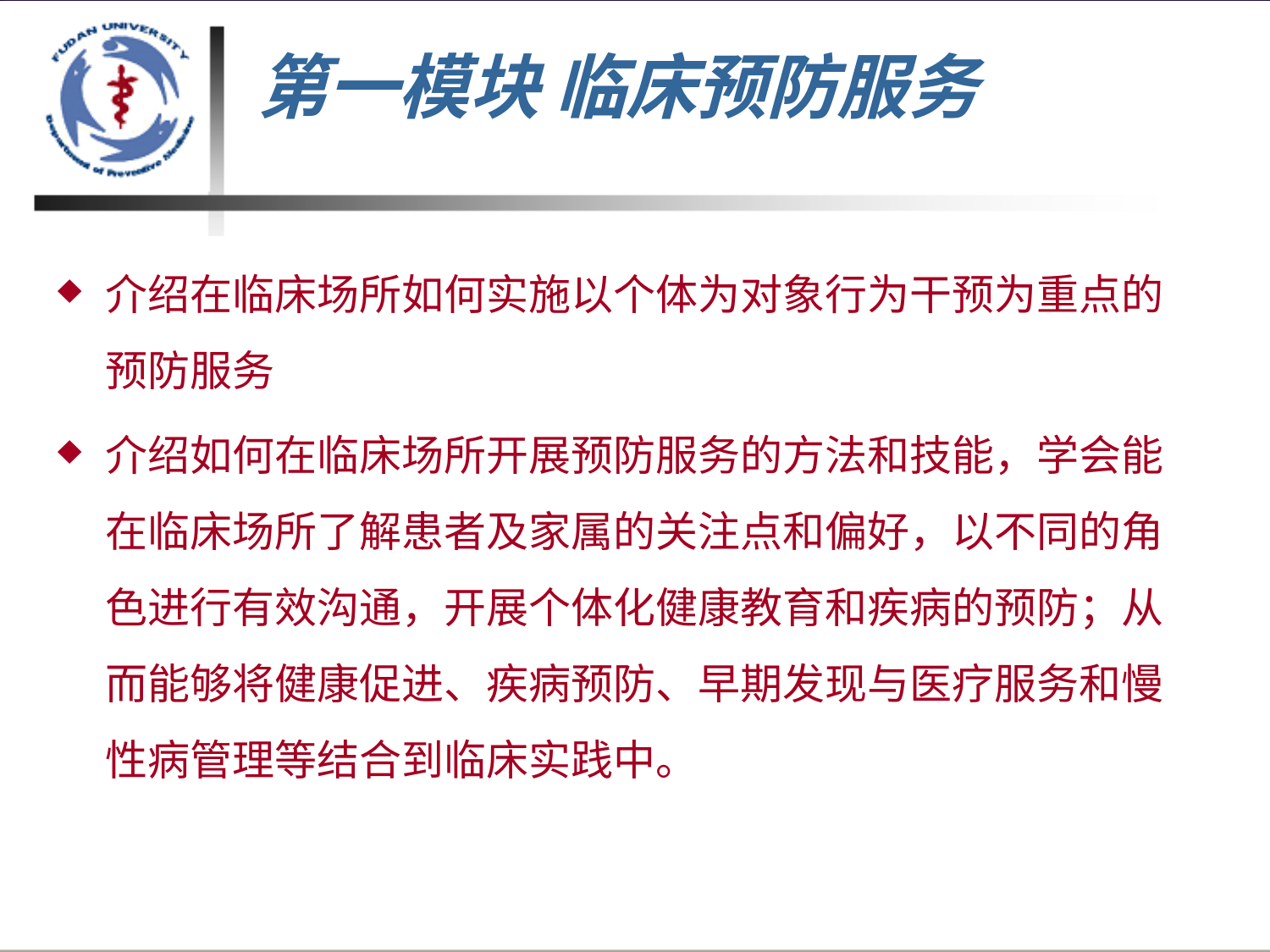

# 第一模块 临床预防服务
介绍在临床场所如何实施以个体为对象行为干预为重点的预防服务
介绍如何在临床场所开展预防服务的方法和技能，学会能在临床场所了解患者及家属的关注点和偏好，以不同的角色进行有效沟通，开展个体化健康教育和疾病的预防；从而能够将健康促进、疾病预防、早期发现与医疗服务和慢性病管理等结合到临床实践中。